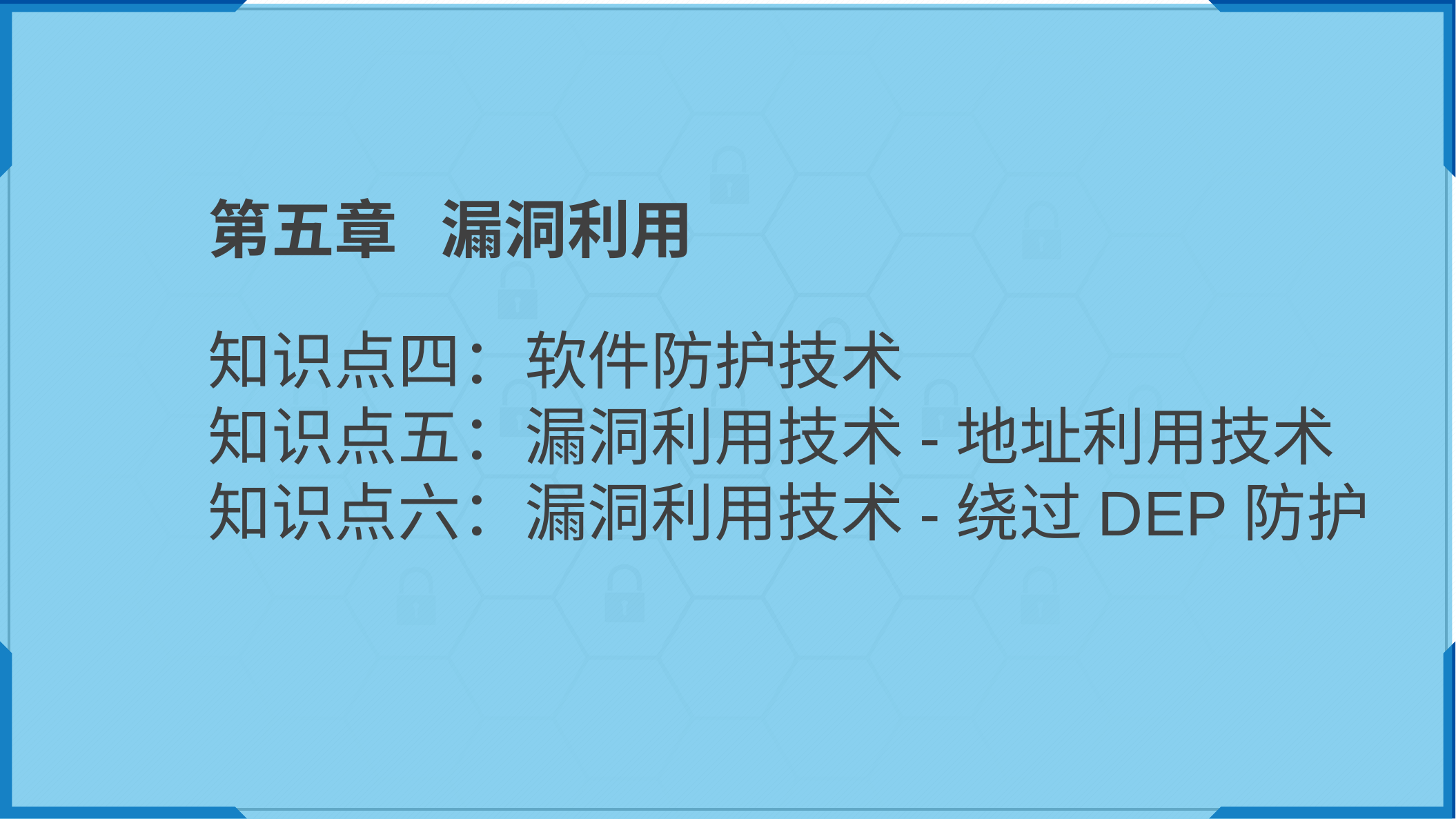

第五章   漏洞利用

知识点四：软件防护技术
知识点五：漏洞利用技术-地址利用技术
知识点六：漏洞利用技术-绕过DEP防护